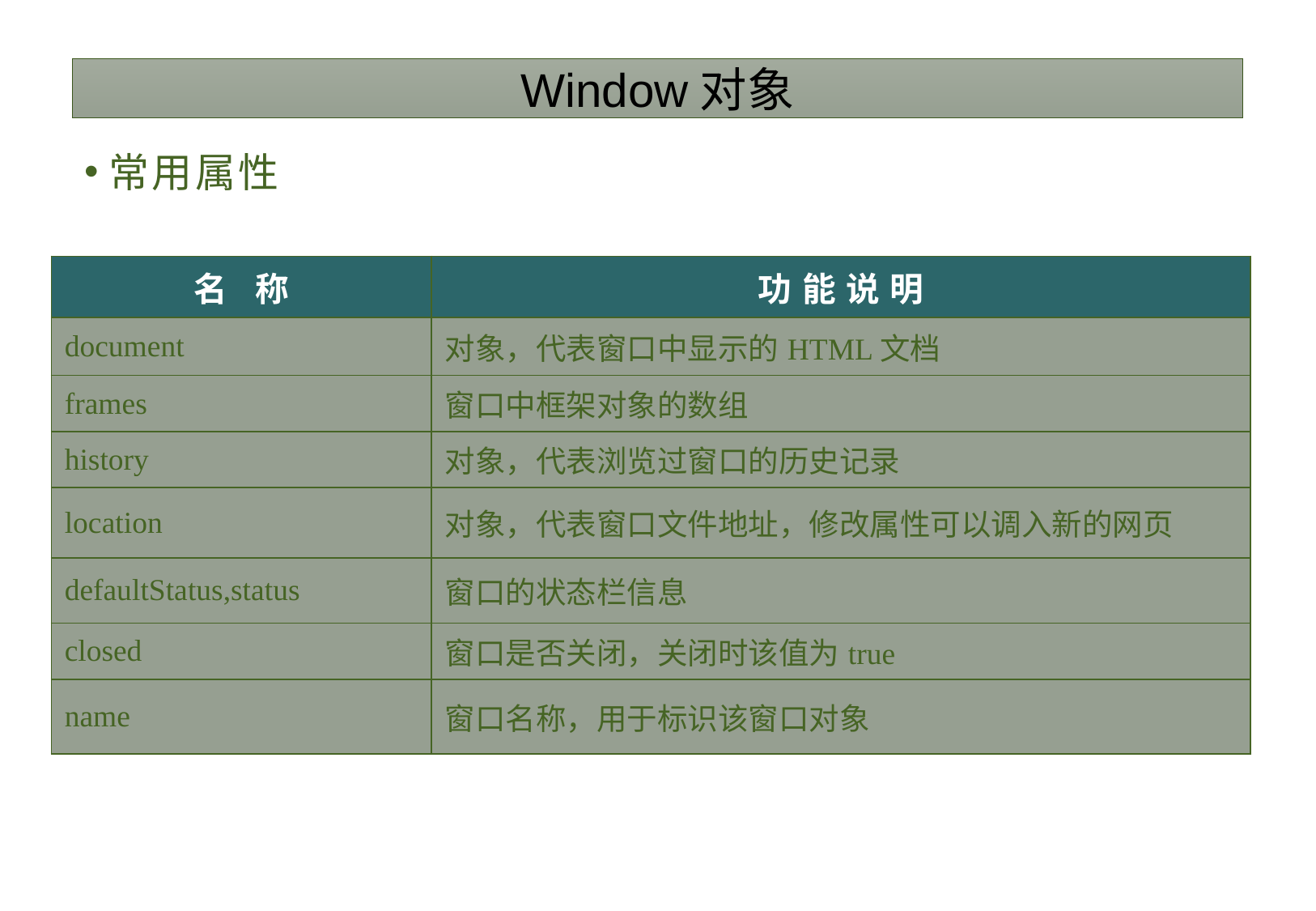

# Window对象
常用属性
| 名 称 | 功能说明 |
| --- | --- |
| document | 对象，代表窗口中显示的HTML文档 |
| frames | 窗口中框架对象的数组 |
| history | 对象，代表浏览过窗口的历史记录 |
| location | 对象，代表窗口文件地址，修改属性可以调入新的网页 |
| defaultStatus,status | 窗口的状态栏信息 |
| closed | 窗口是否关闭，关闭时该值为true |
| name | 窗口名称，用于标识该窗口对象 |